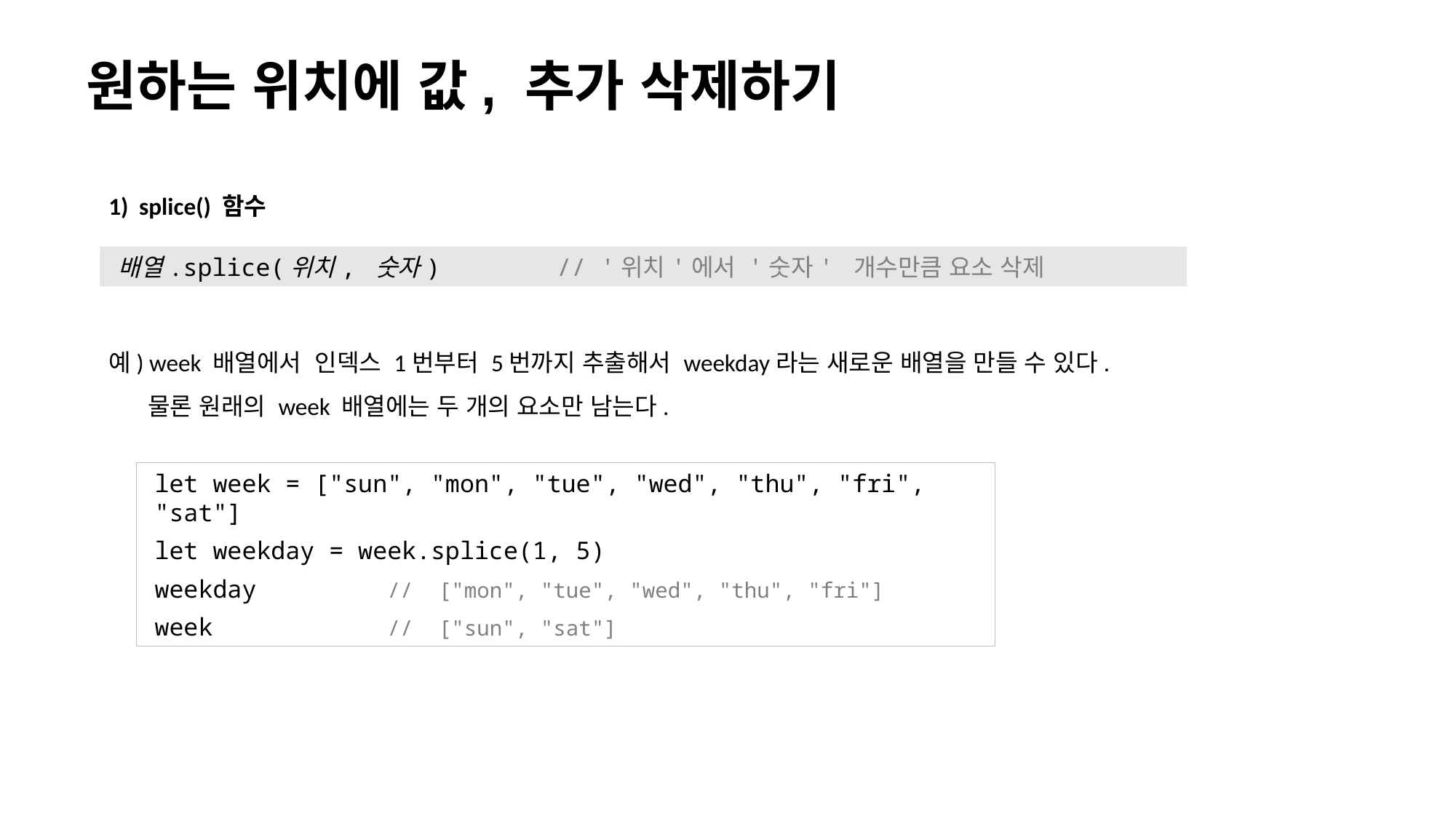

# 원하는 위치에 값, 추가 삭제하기
1)  splice() 함수
배열.splice(위치, 숫자)        // '위치'에서 '숫자' 개수만큼 요소 삭제
예) week 배열에서  인덱스 1번부터 5번까지 추출해서 weekday라는 새로운 배열을 만들 수 있다.
     물론 원래의 week 배열에는 두 개의 요소만 남는다.
let week = ["sun", "mon", "tue", "wed", "thu", "fri", "sat"]
let weekday = week.splice(1, 5)
weekday         //  ["mon", "tue", "wed", "thu", "fri"]
week            //  ["sun", "sat"]